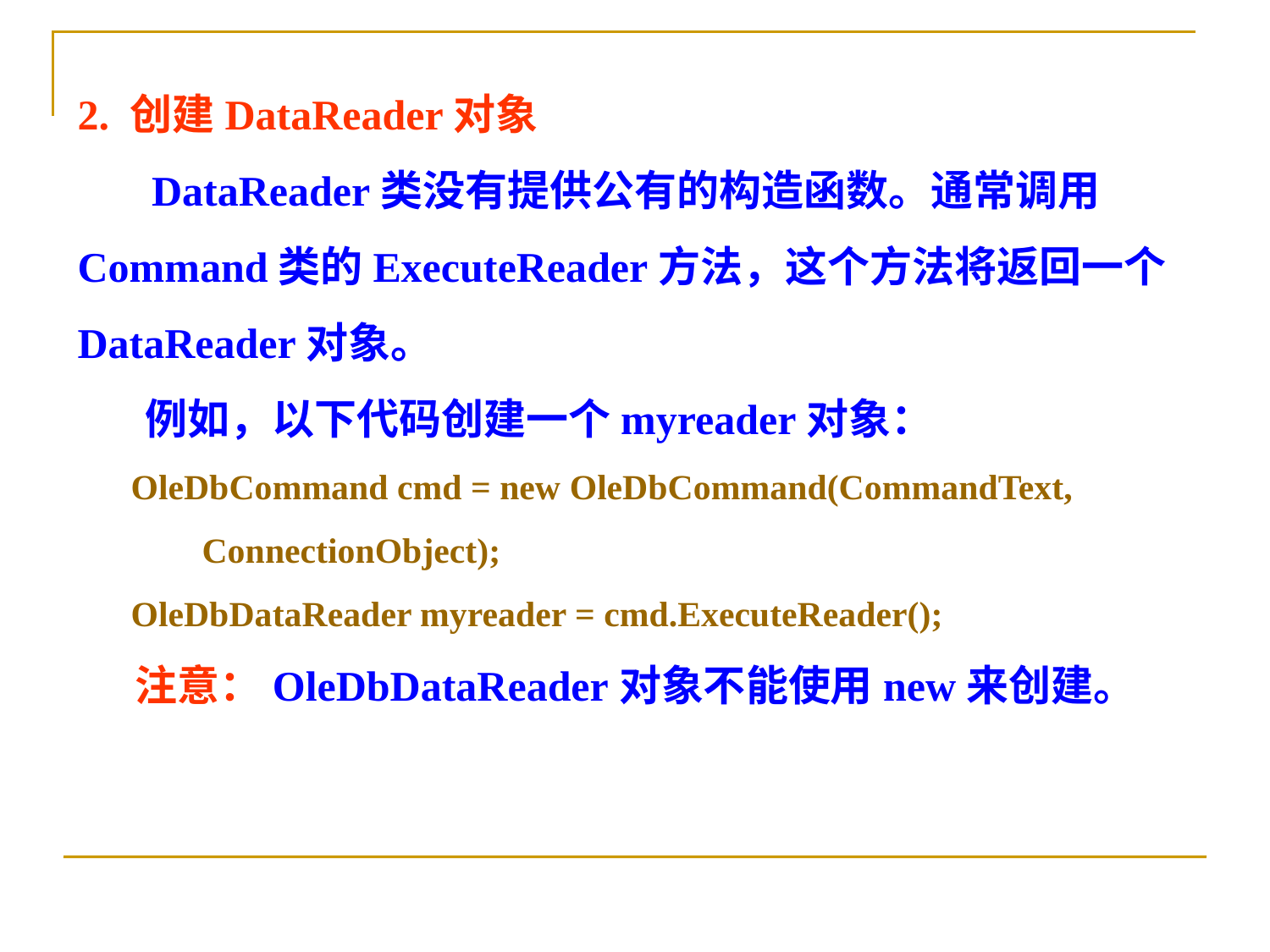

2. 创建DataReader对象
       DataReader类没有提供公有的构造函数。通常调用Command类的ExecuteReader方法，这个方法将返回一个DataReader对象。
      例如，以下代码创建一个myreader对象：
      OleDbCommand cmd = new OleDbCommand(CommandText,
              ConnectionObject);
      OleDbDataReader myreader = cmd.ExecuteReader();
     注意：OleDbDataReader对象不能使用new来创建。